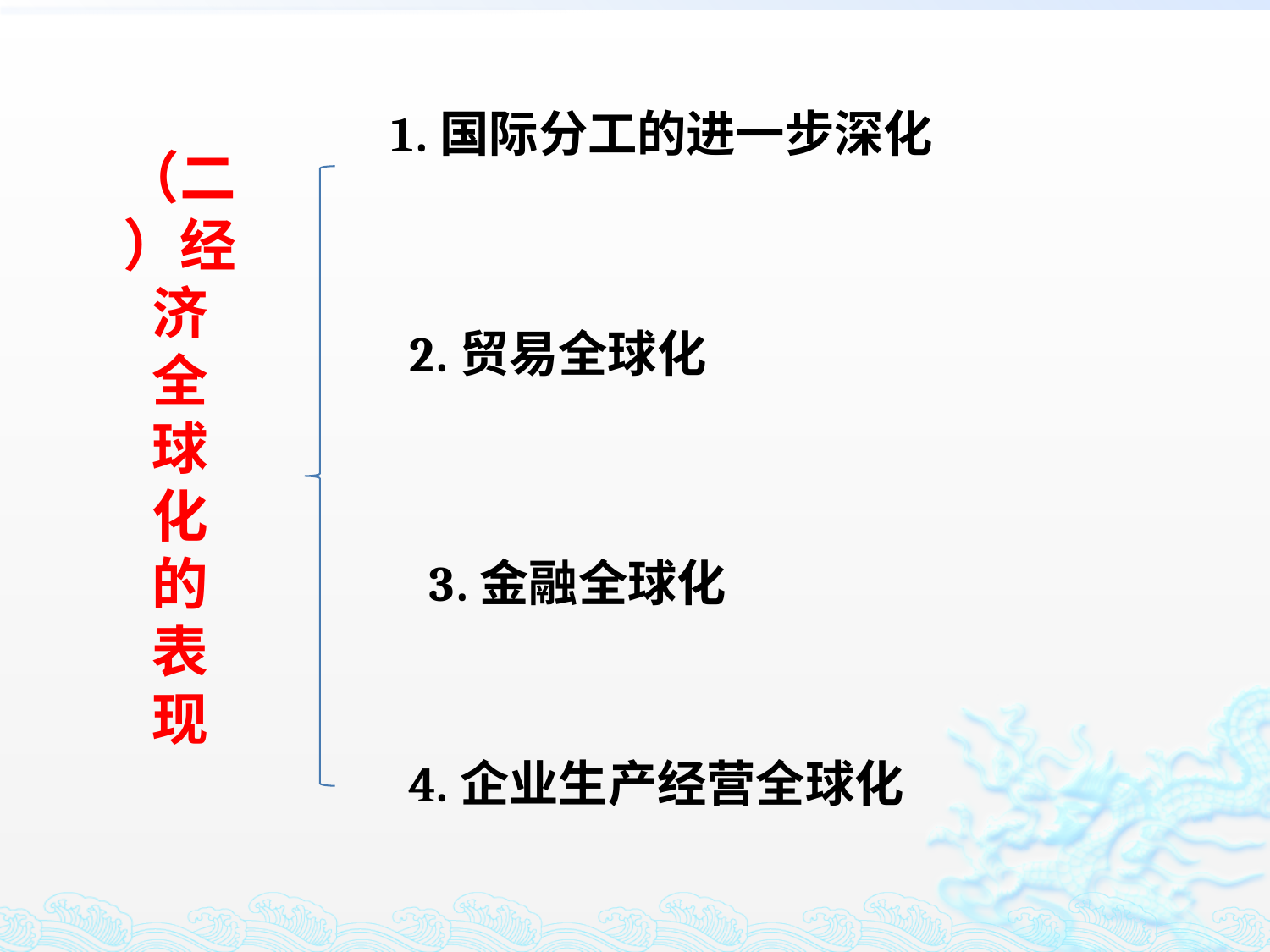

1.国际分工的进一步深化
（二）经
济
全
球
化
的
表
现

2.贸易全球化
3.金融全球化
4.企业生产经营全球化